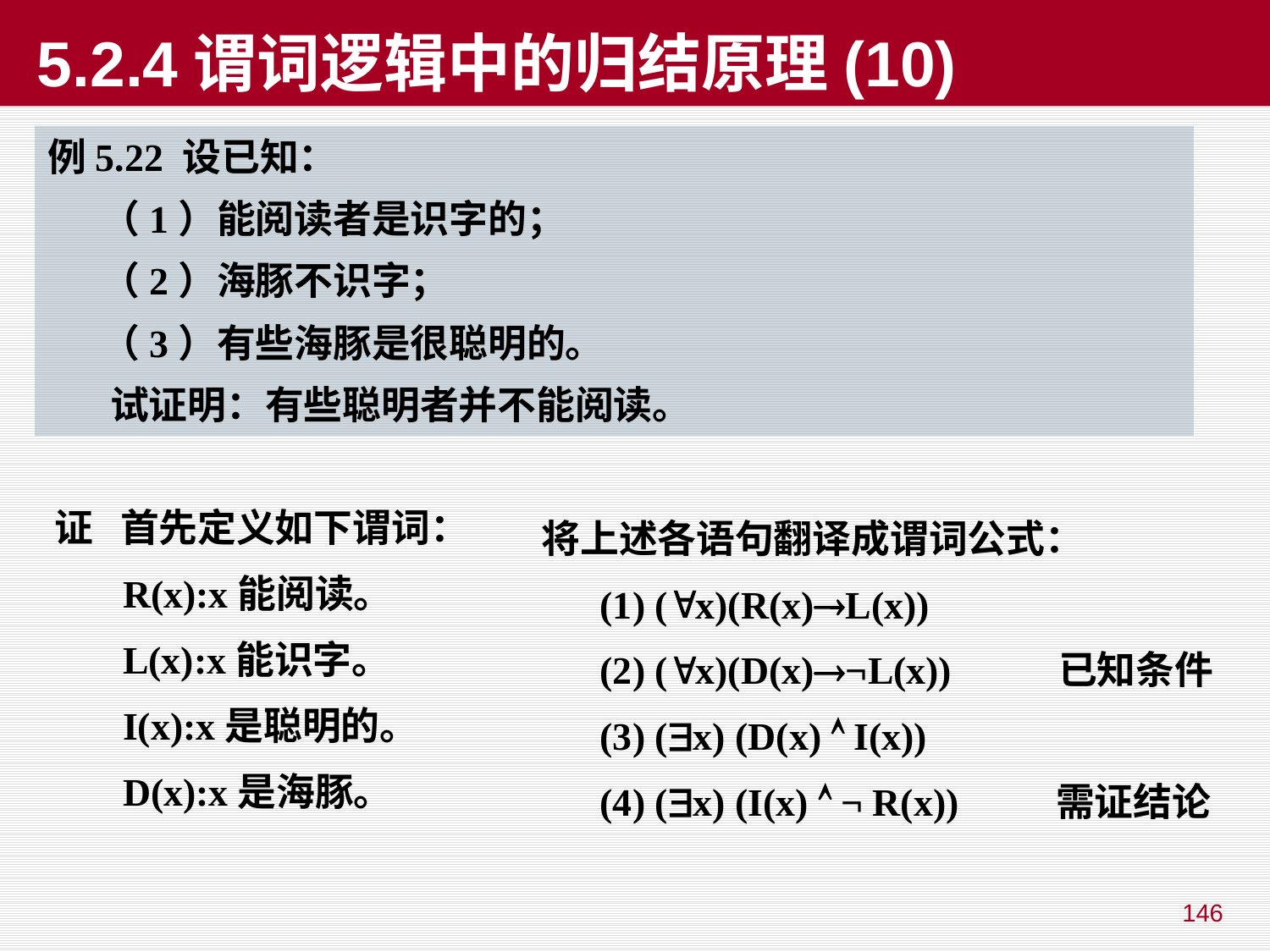

# 5.2.4谓词逻辑中的归结原理(10)
例5.22 设已知：
     （1）能阅读者是识字的；
     （2）海豚不识字；
     （3）有些海豚是很聪明的。
      试证明：有些聪明者并不能阅读。

证   首先定义如下谓词：
       R(x):x能阅读。
       L(x):x能识字。
       I(x):x是聪明的。
       D(x):x是海豚。
将上述各语句翻译成谓词公式：
      (1) (∀x)(R(x)→L(x))
      (2) (∀x)(D(x)→¬L(x))          已知条件
      (3) (∃x) (D(x) ∧ I(x))
      (4) (∃x) (I(x) ∧ ¬ R(x))         需证结论
146